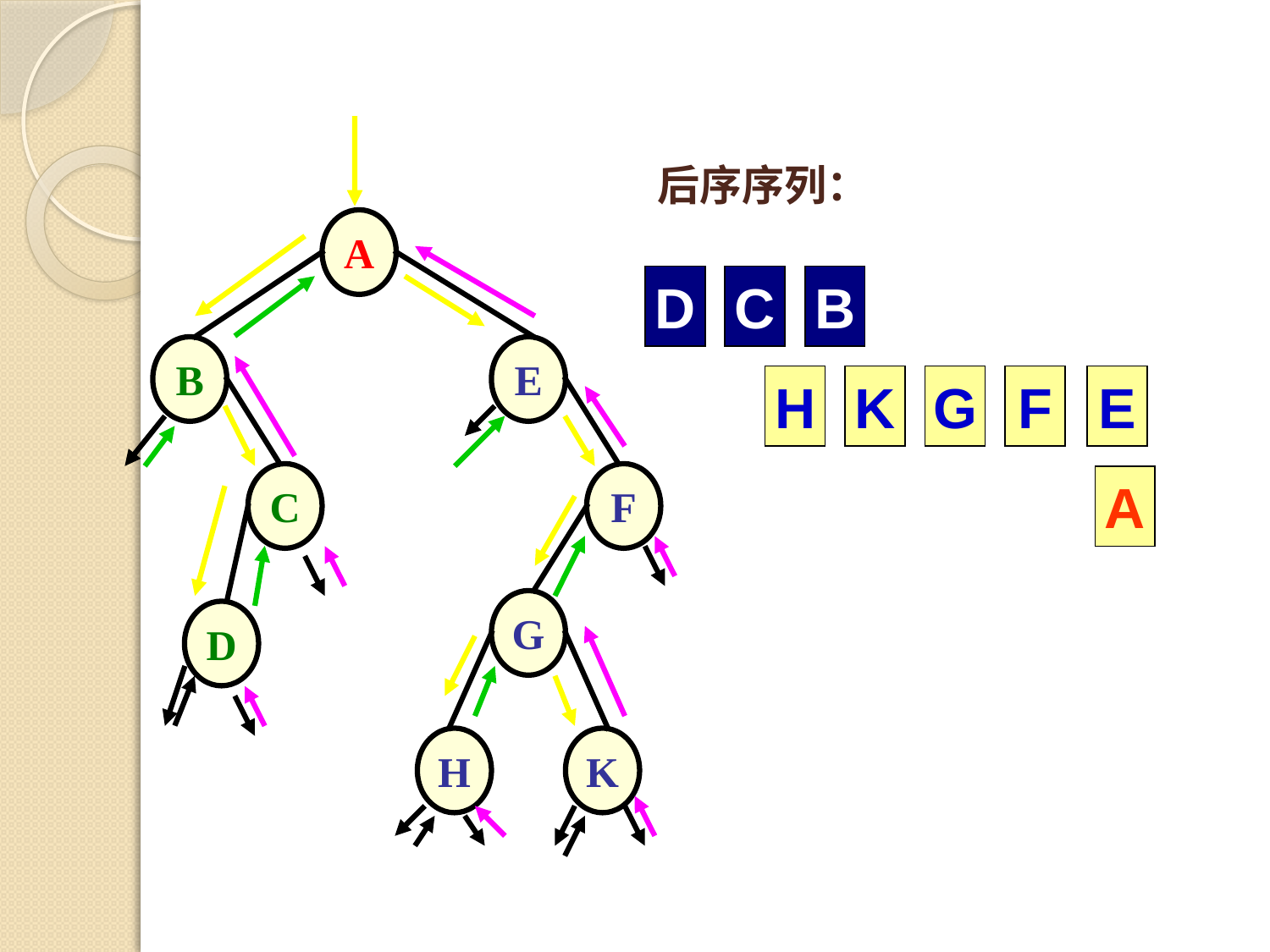

后序序列：
A

B
E

C
F

G
D

H
K

D
C
B

H
K
G
F
E

A